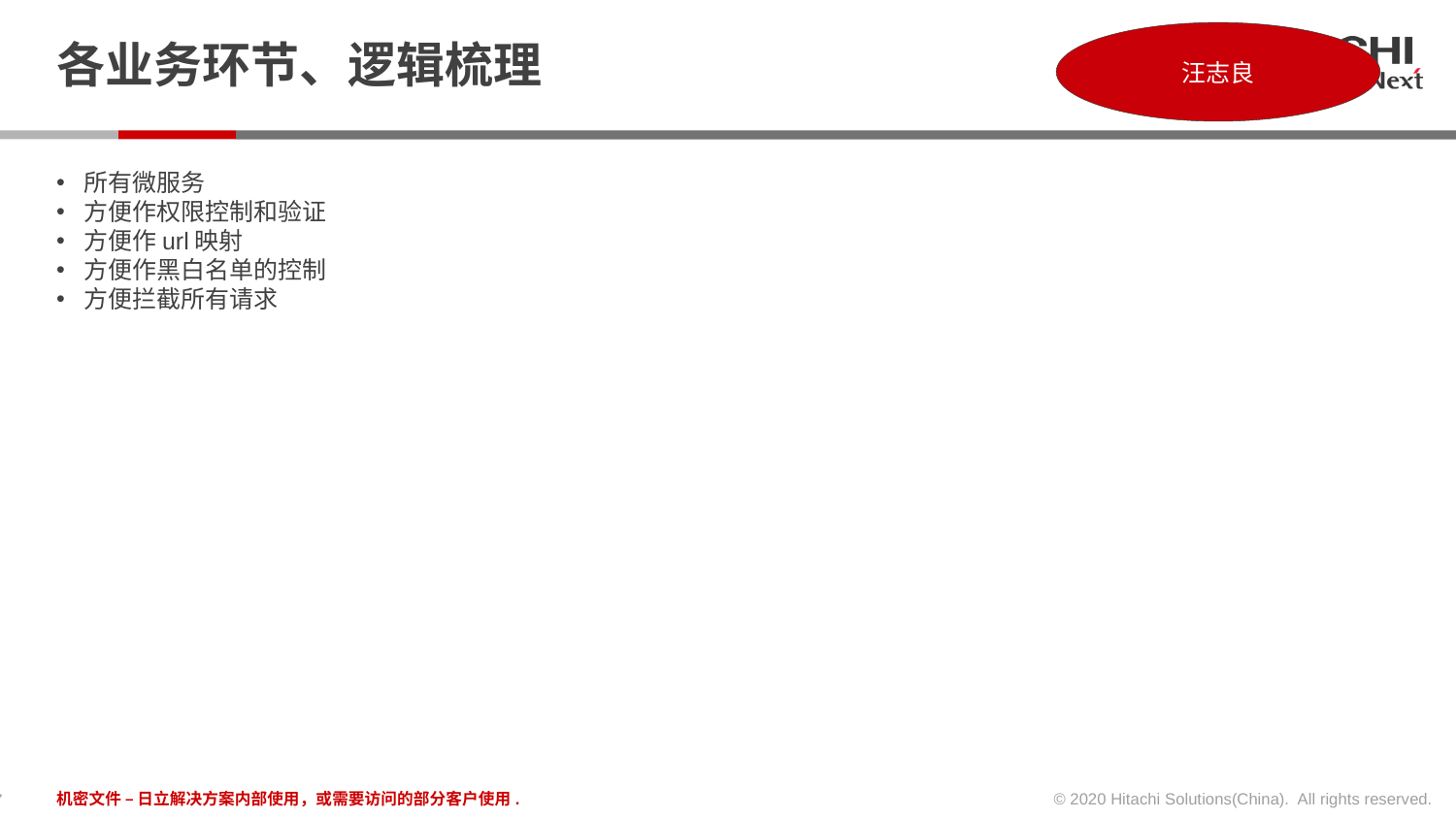

# 各业务环节、逻辑梳理
汪志良
所有微服务
方便作权限控制和验证
方便作url映射
方便作黑白名单的控制
方便拦截所有请求